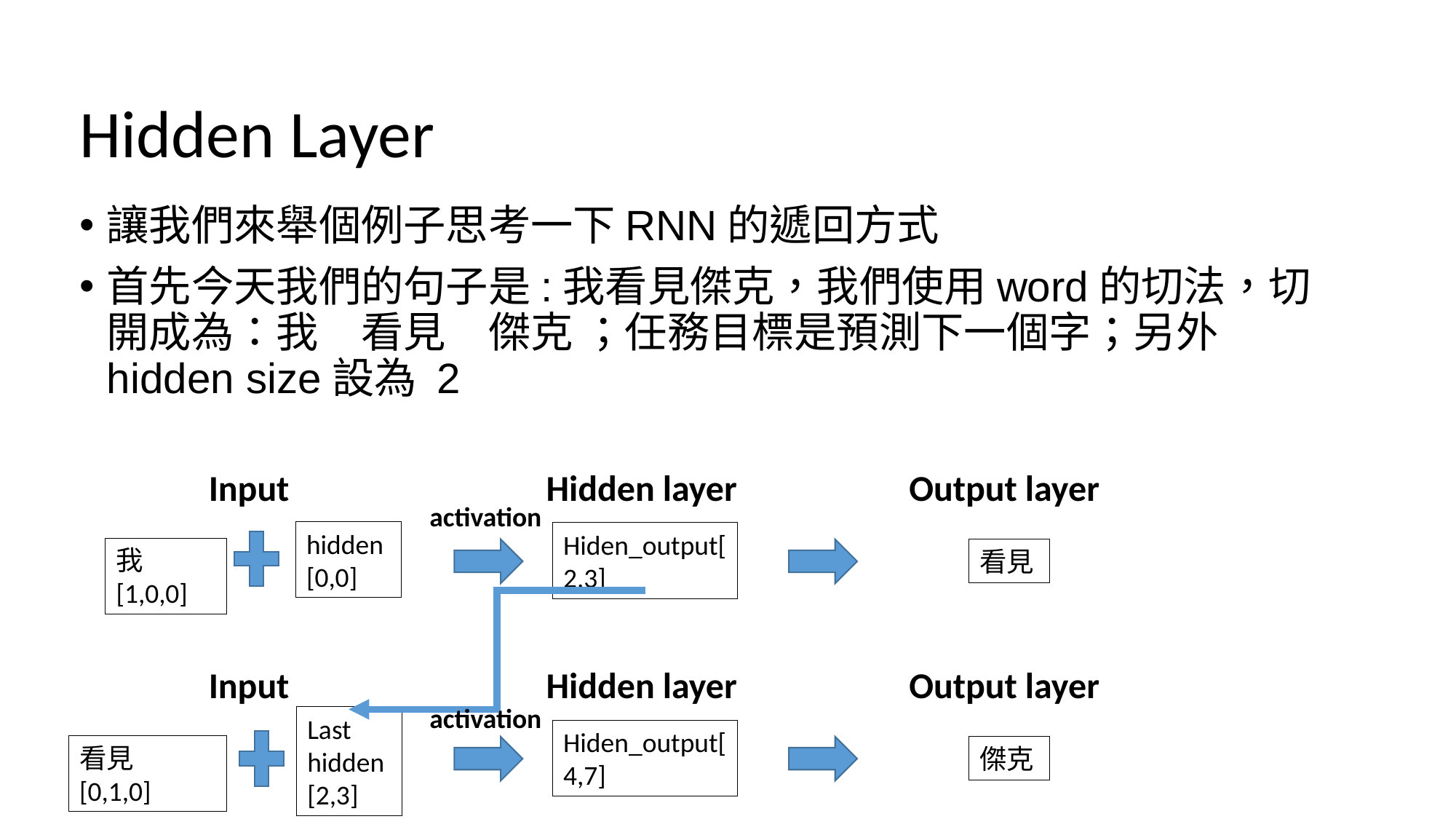

# Hidden Layer
讓我們來舉個例子思考一下RNN的遞回方式
首先今天我們的句子是:我看見傑克，我們使用word的切法，切開成為：我　看見　傑克 ；任務目標是預測下一個字；另外hidden size設為 2

Input
Hidden layer
Output layer
activation

hidden[0,0]
Hiden_output[2,3]
我 [1,0,0]

看見

Input
Hidden layer
Output layer
activation
Last hidden[2,3]
Hiden_output[4,7]

看見 [0,1,0]

傑克